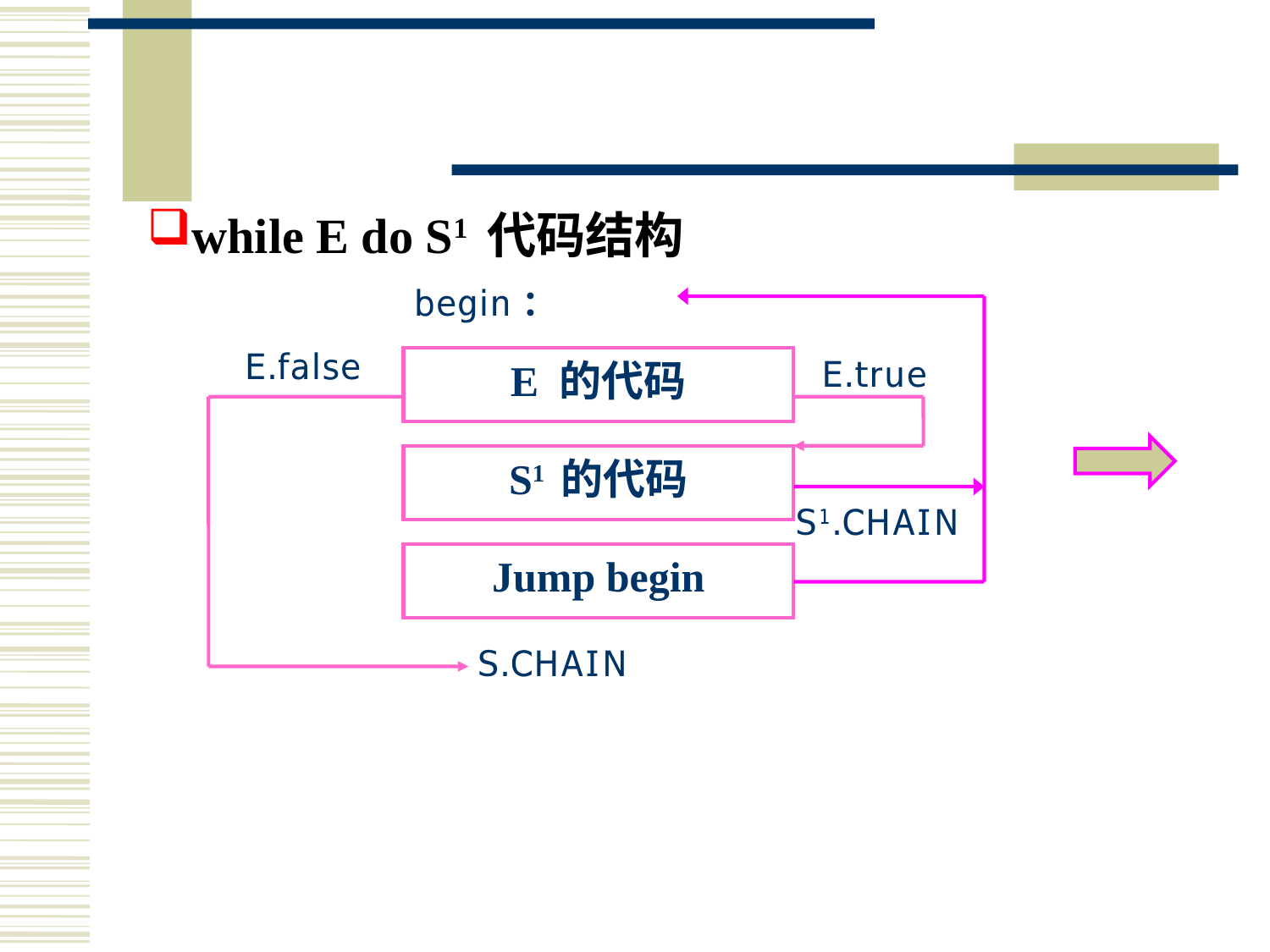

while E do S1 代码结构
begin：

E.false
E.true
E 的代码

S1 的代码

Jump begin

S.CHAIN

S1.CHAIN